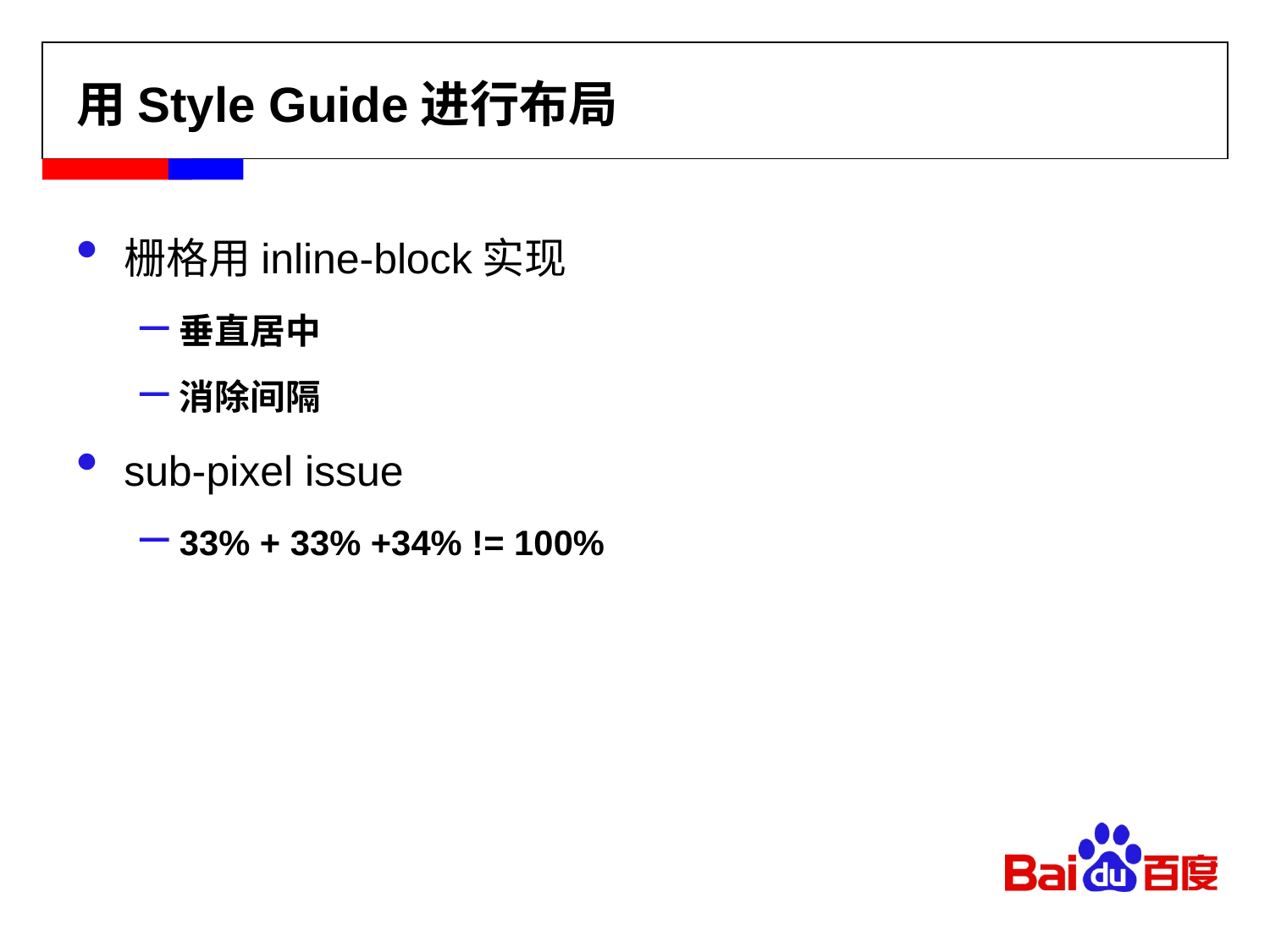

# 用Style Guide进行布局
栅格用inline-block实现
垂直居中
消除间隔
sub-pixel issue
33% + 33% +34% != 100%